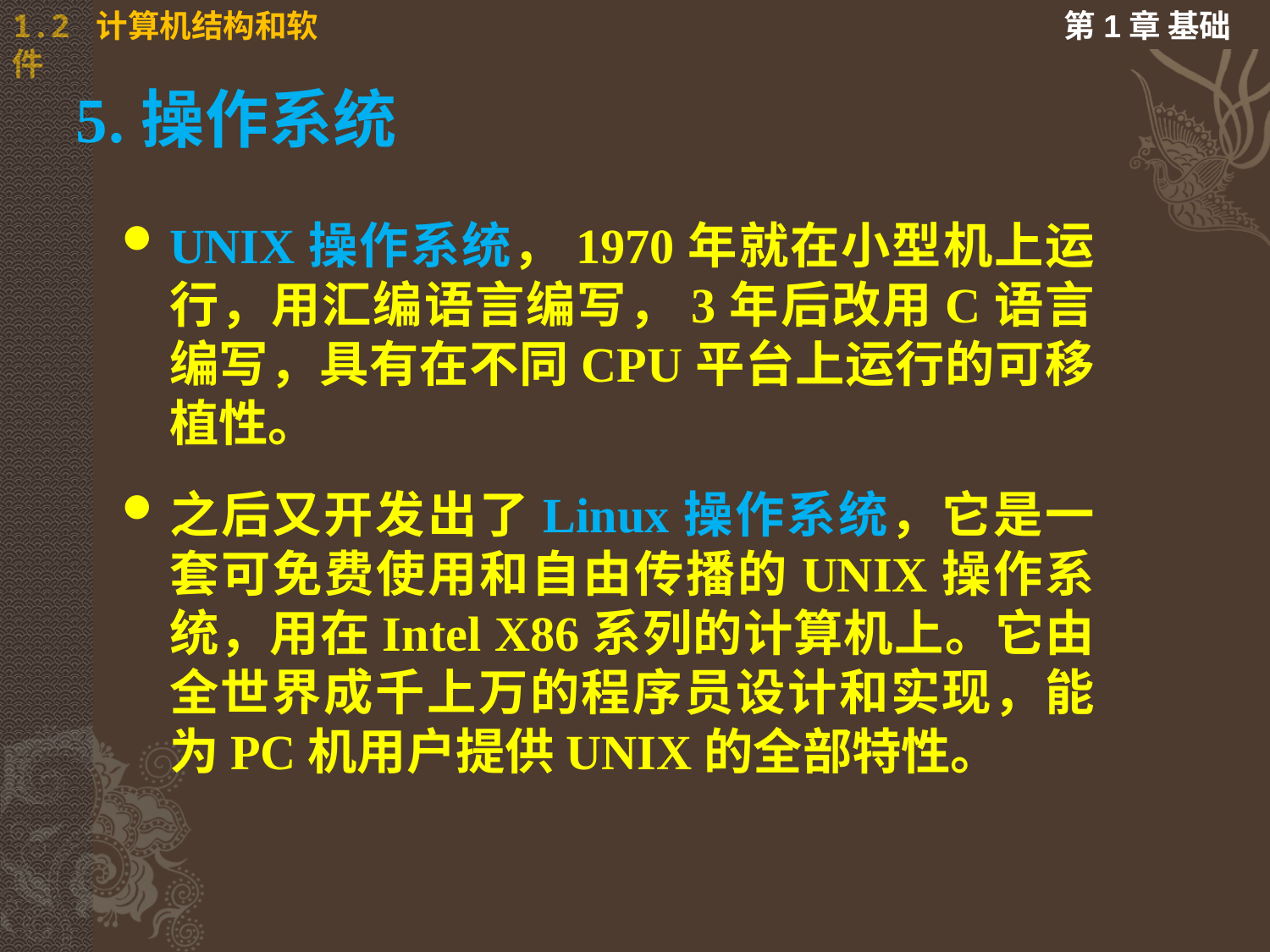

# 5.操作系统
UNIX操作系统，1970年就在小型机上运行，用汇编语言编写，3年后改用C语言编写，具有在不同CPU平台上运行的可移植性。
之后又开发出了Linux操作系统，它是一套可免费使用和自由传播的UNIX操作系统，用在Intel X86系列的计算机上。它由全世界成千上万的程序员设计和实现，能为PC机用户提供UNIX的全部特性。